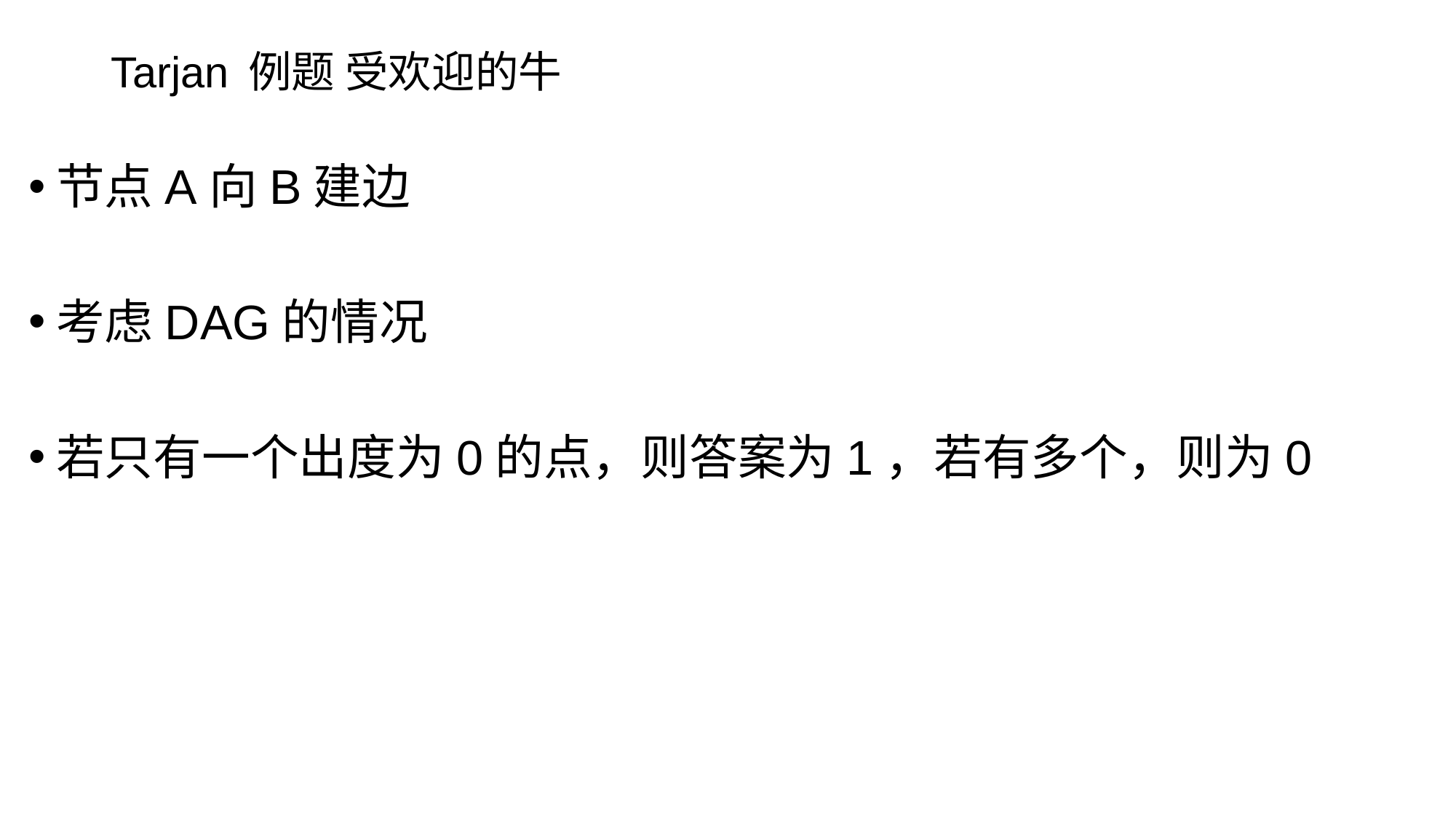

# Tarjan 例题 受欢迎的牛
节点A向B建边

考虑DAG的情况

若只有一个出度为0的点，则答案为1，若有多个，则为0